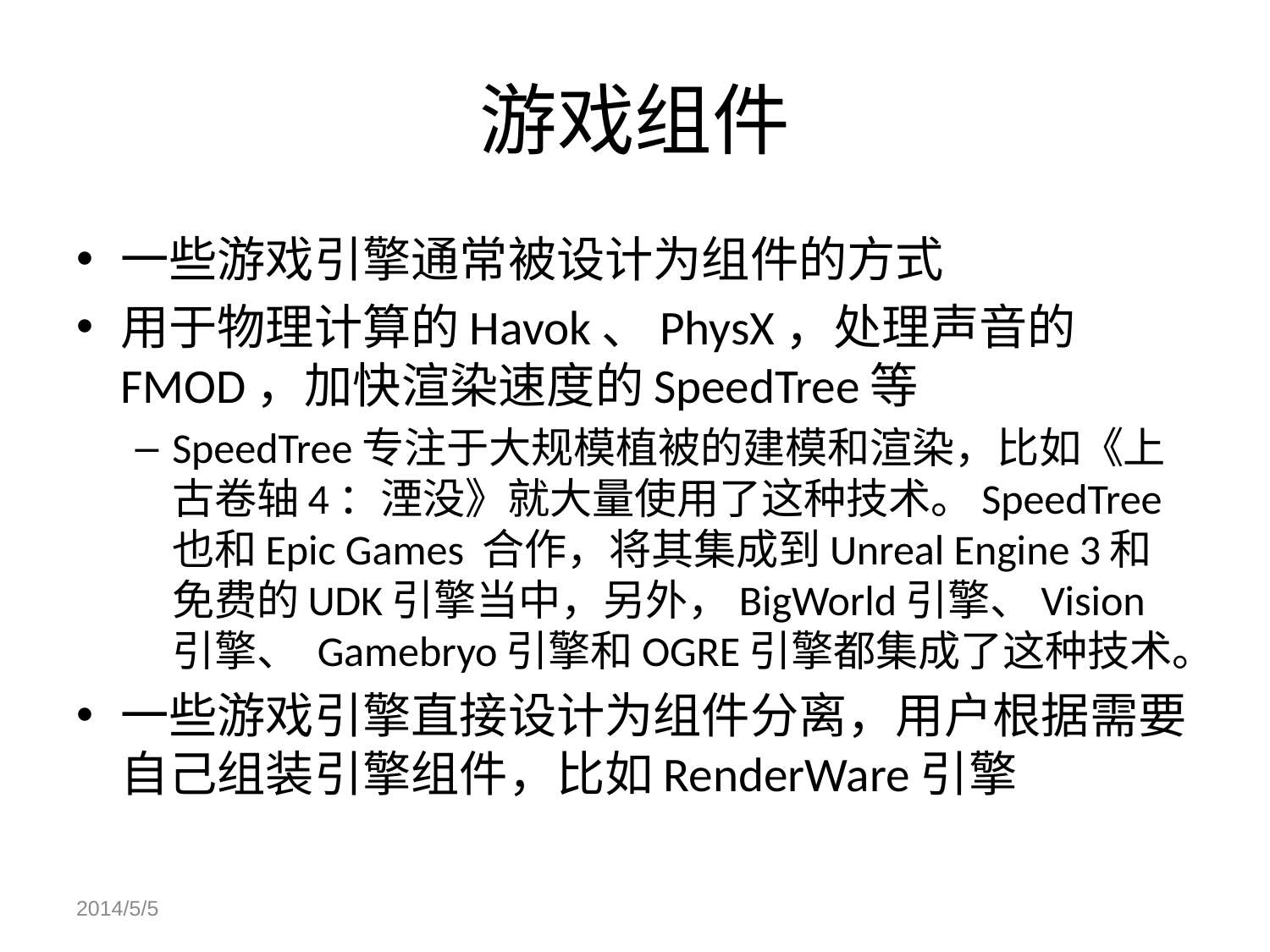

# 游戏组件
一些游戏引擎通常被设计为组件的方式
用于物理计算的Havok、PhysX，处理声音的FMOD，加快渲染速度的SpeedTree等
SpeedTree专注于大规模植被的建模和渲染，比如《上古卷轴4：湮没》就大量使用了这种技术。SpeedTree也和Epic Games 合作，将其集成到Unreal Engine 3和免费的UDK引擎当中，另外，BigWorld引擎、Vision引擎、 Gamebryo引擎和OGRE引擎都集成了这种技术。
一些游戏引擎直接设计为组件分离，用户根据需要自己组装引擎组件，比如RenderWare引擎

2014/5/5